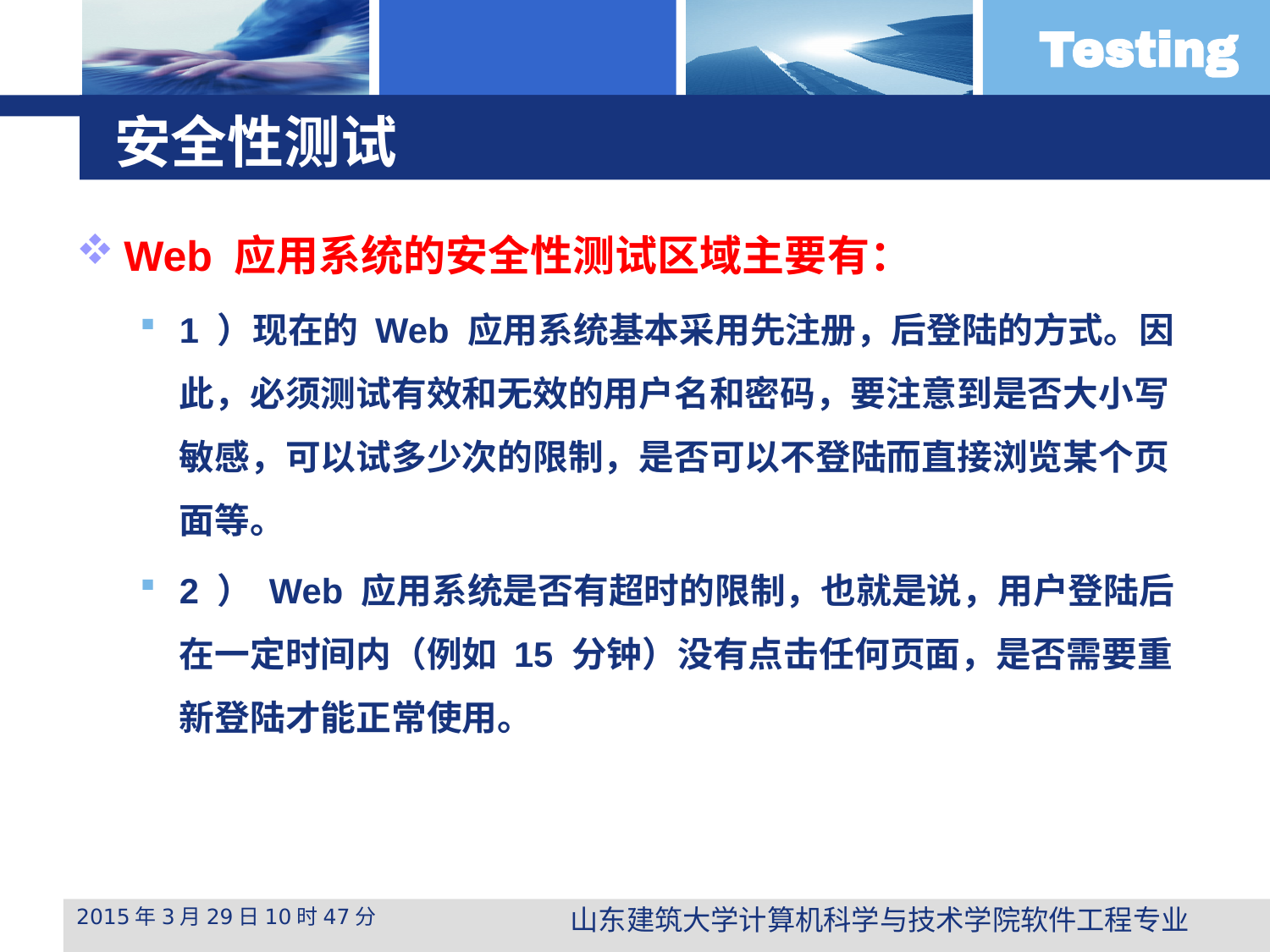

# 安全性测试
Web 应用系统的安全性测试区域主要有：
1 ）现在的 Web 应用系统基本采用先注册，后登陆的方式。因此，必须测试有效和无效的用户名和密码，要注意到是否大小写敏感，可以试多少次的限制，是否可以不登陆而直接浏览某个页面等。
2 ） Web 应用系统是否有超时的限制，也就是说，用户登陆后在一定时间内（例如 15 分钟）没有点击任何页面，是否需要重新登陆才能正常使用。
山东建筑大学计算机科学与技术学院软件工程专业
2015年3月29日10时47分